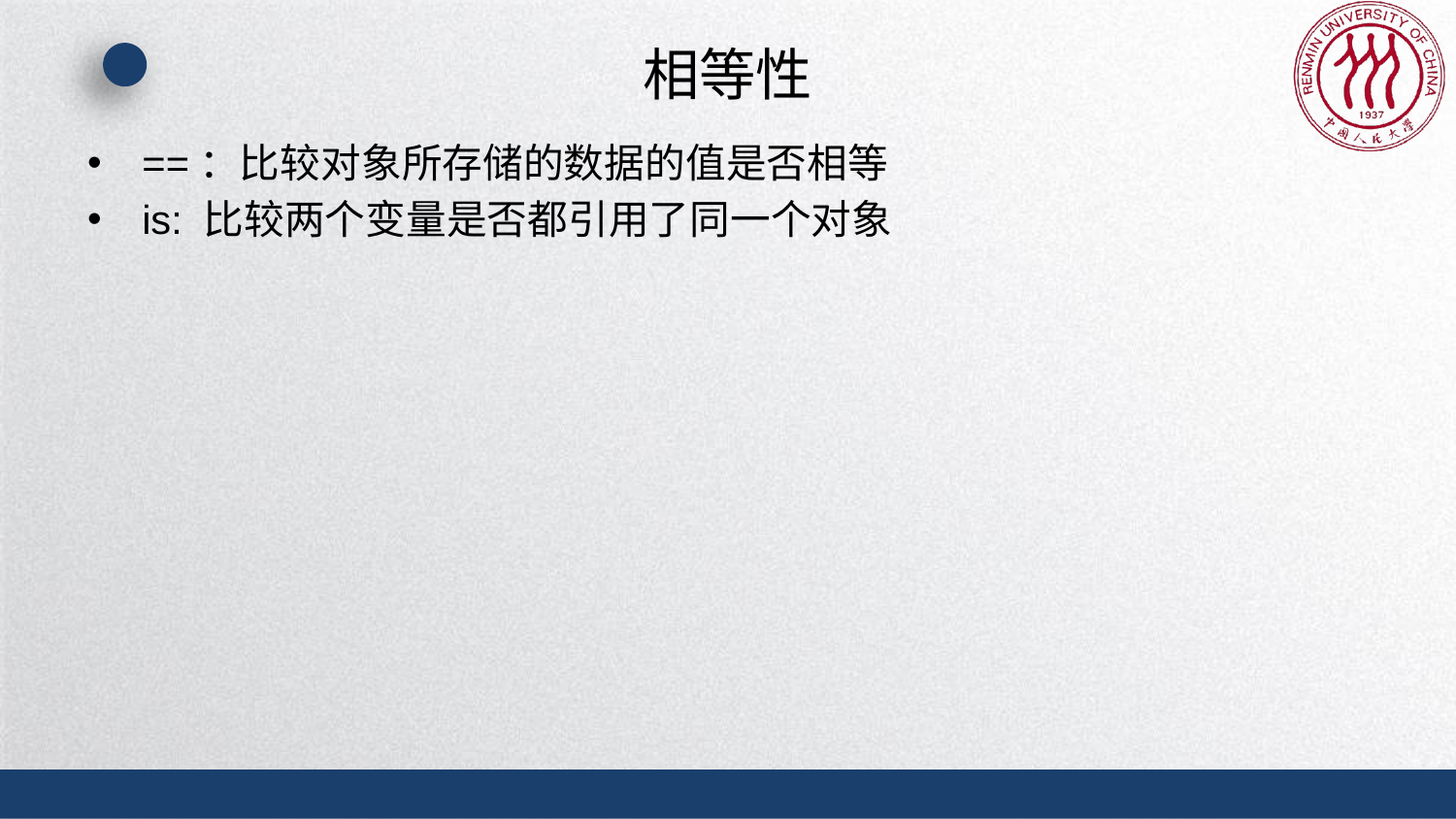

# 相等性
==：比较对象所存储的数据的值是否相等
is: 比较两个变量是否都引用了同一个对象